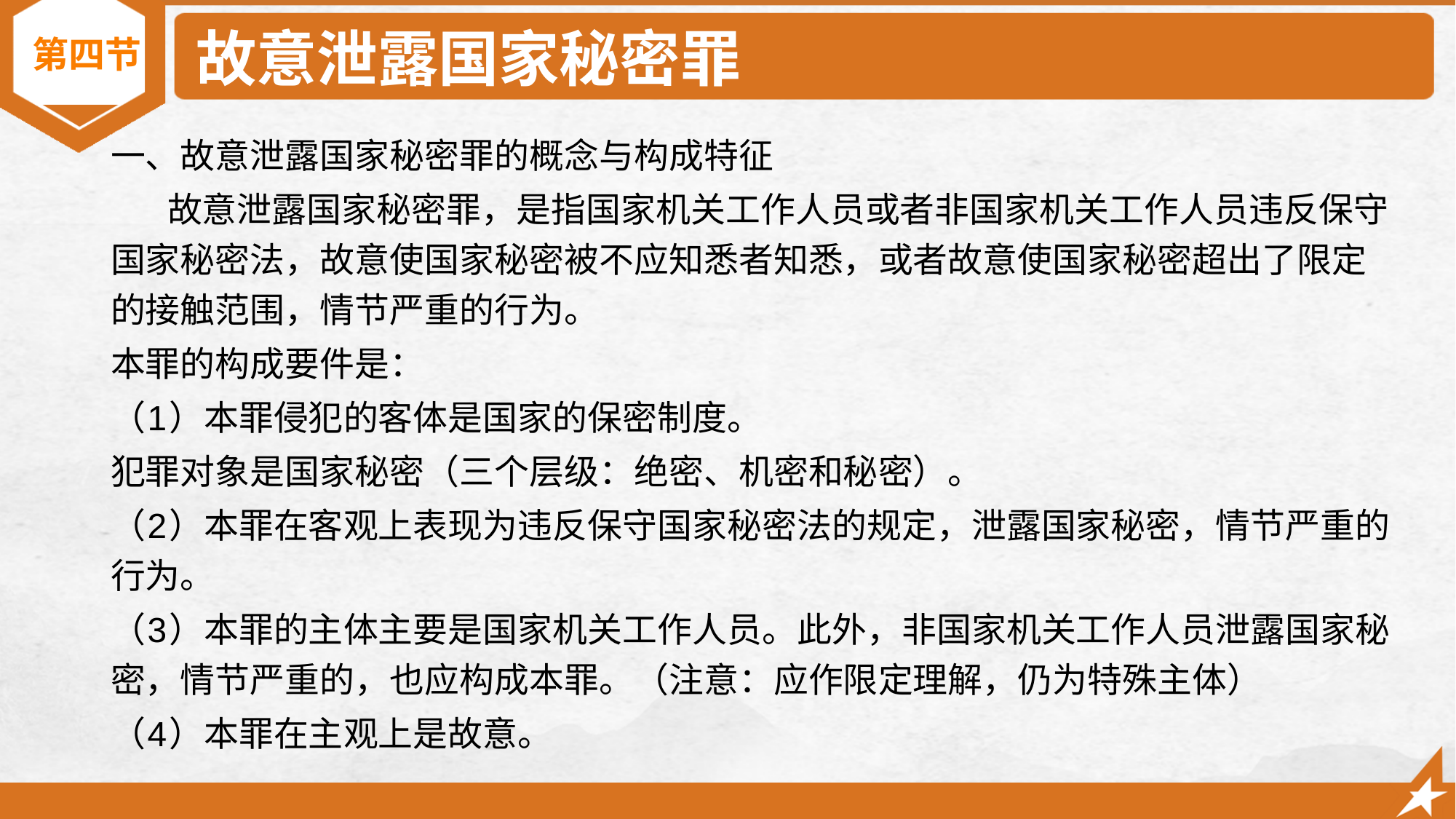

第四节
# 故意泄露国家秘密罪
一、故意泄露国家秘密罪的概念与构成特征
       故意泄露国家秘密罪，是指国家机关工作人员或者非国家机关工作人员违反保守国家秘密法，故意使国家秘密被不应知悉者知悉，或者故意使国家秘密超出了限定的接触范围，情节严重的行为。
本罪的构成要件是：
（1）本罪侵犯的客体是国家的保密制度。
犯罪对象是国家秘密（三个层级：绝密、机密和秘密）。
（2）本罪在客观上表现为违反保守国家秘密法的规定，泄露国家秘密，情节严重的行为。
（3）本罪的主体主要是国家机关工作人员。此外，非国家机关工作人员泄露国家秘密，情节严重的，也应构成本罪。（注意：应作限定理解，仍为特殊主体）
（4）本罪在主观上是故意。